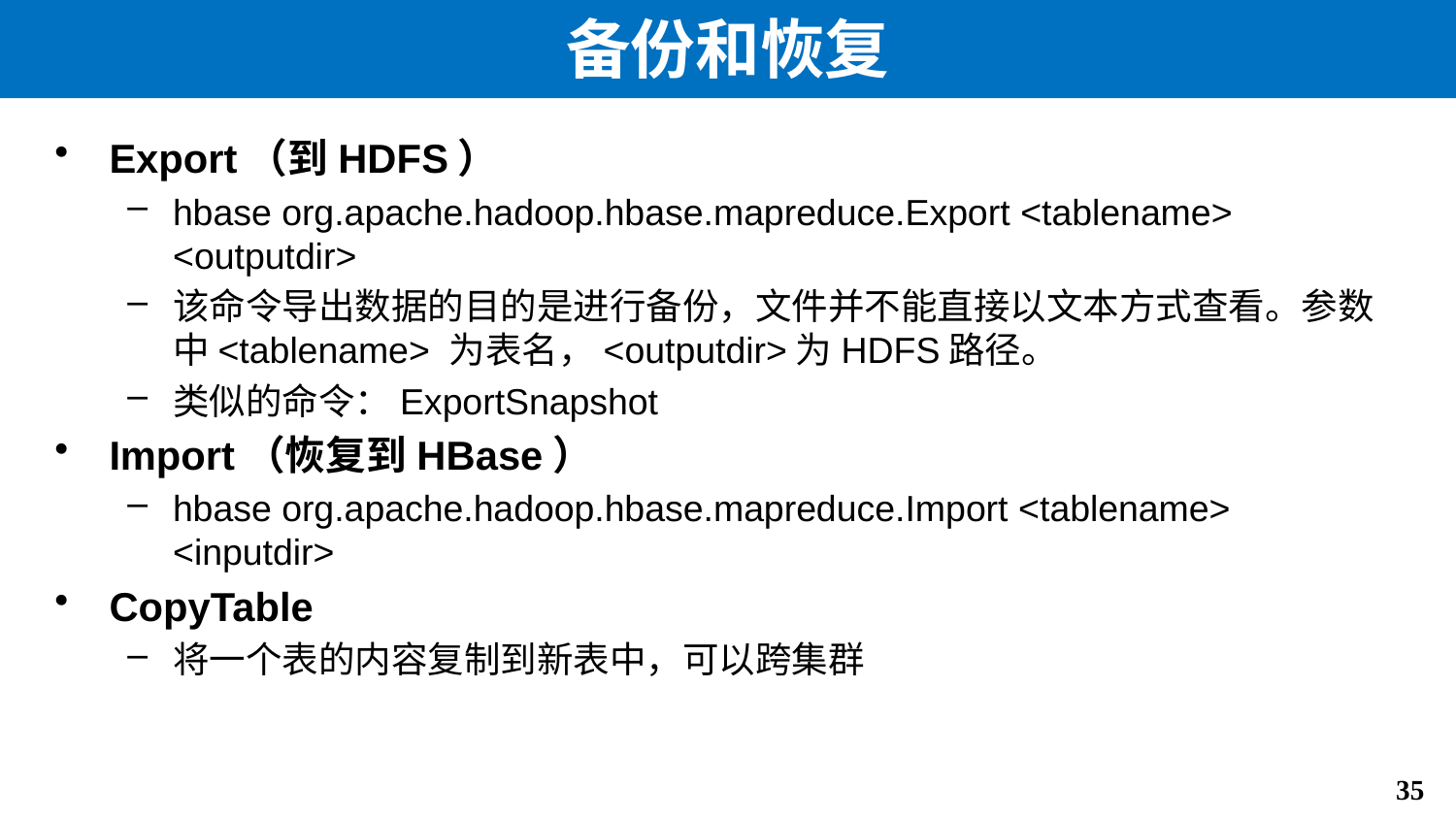

# 备份和恢复
Export（到HDFS）
hbase org.apache.hadoop.hbase.mapreduce.Export <tablename> <outputdir>
该命令导出数据的目的是进行备份，文件并不能直接以文本方式查看。参数中<tablename> 为表名，<outputdir>为HDFS路径。
类似的命令：ExportSnapshot
Import（恢复到HBase）
hbase org.apache.hadoop.hbase.mapreduce.Import <tablename> <inputdir>
CopyTable
将一个表的内容复制到新表中，可以跨集群